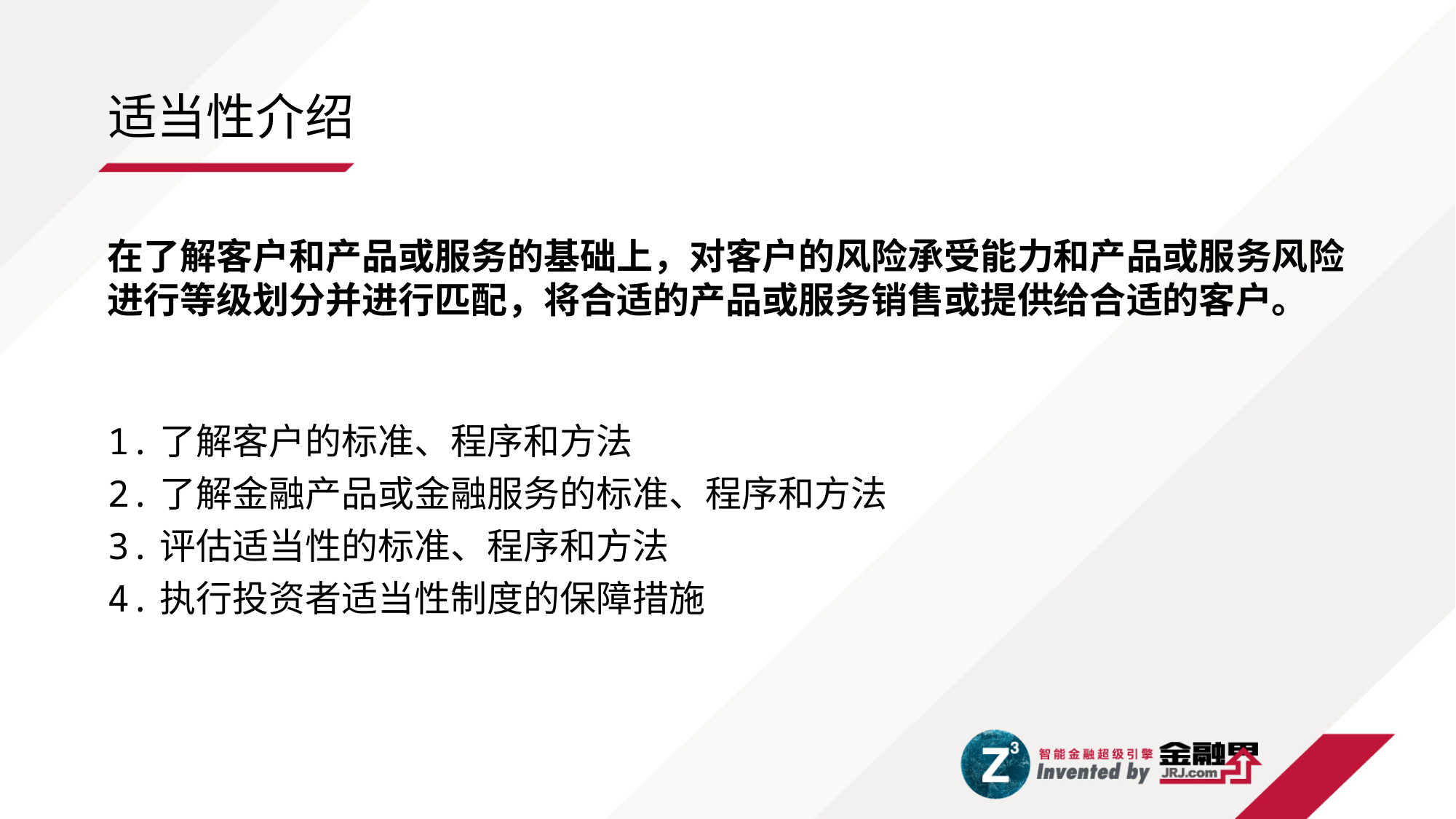

适当性介绍
在了解客户和产品或服务的基础上，对客户的风险承受能力和产品或服务风险进行等级划分并进行匹配，将合适的产品或服务销售或提供给合适的客户。
1.了解客户的标准、程序和方法
2.了解金融产品或金融服务的标准、程序和方法
3.评估适当性的标准、程序和方法
4.执行投资者适当性制度的保障措施